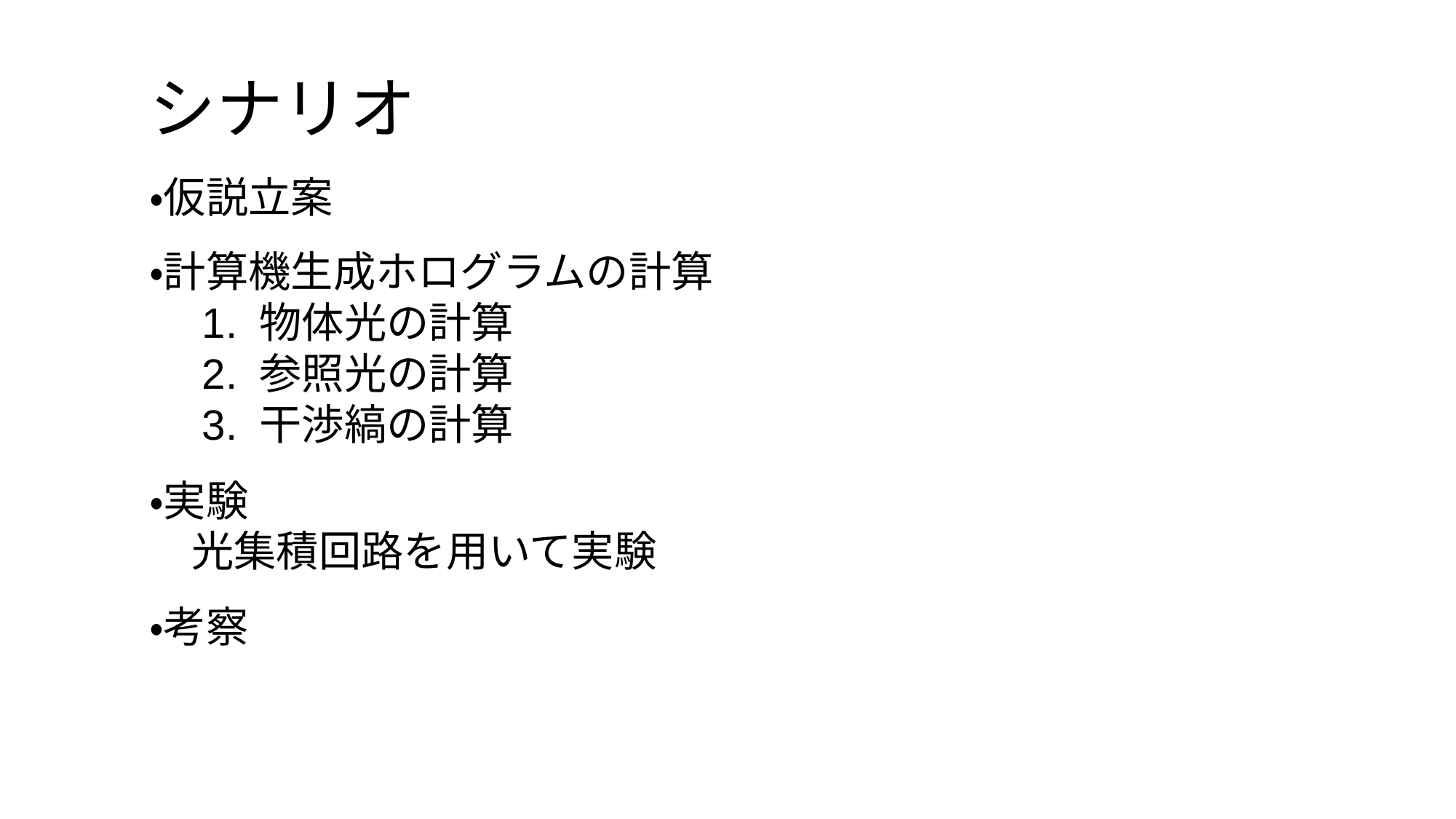

シナリオ
・仮説立案
・計算機生成ホログラムの計算
　1. 物体光の計算
　2. 参照光の計算
　3. 干渉縞の計算
・実験
　光集積回路を用いて実験
・考察